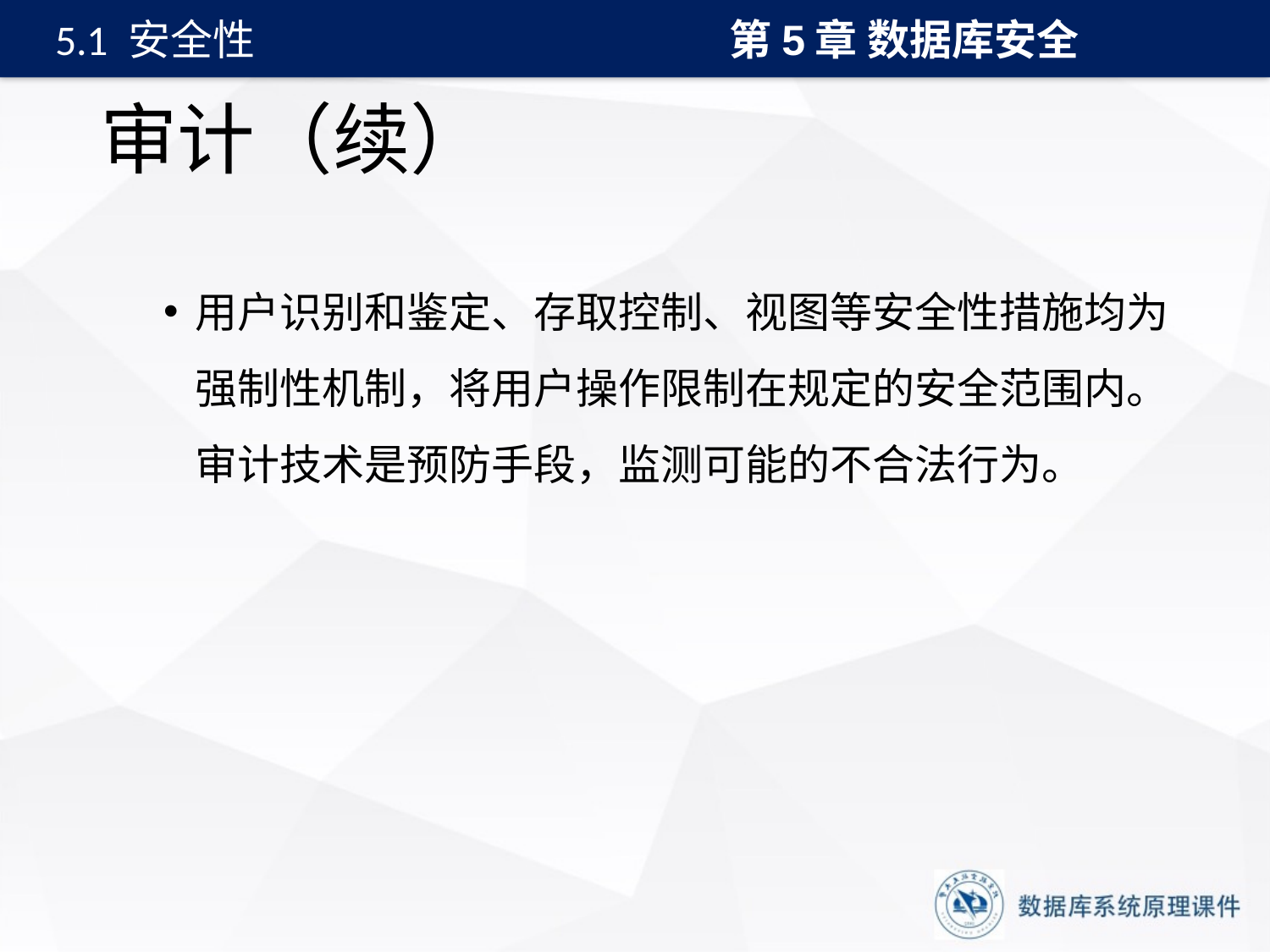

第5章 数据库安全
5.1 安全性
# 审计（续）
用户识别和鉴定、存取控制、视图等安全性措施均为强制性机制，将用户操作限制在规定的安全范围内。审计技术是预防手段，监测可能的不合法行为。